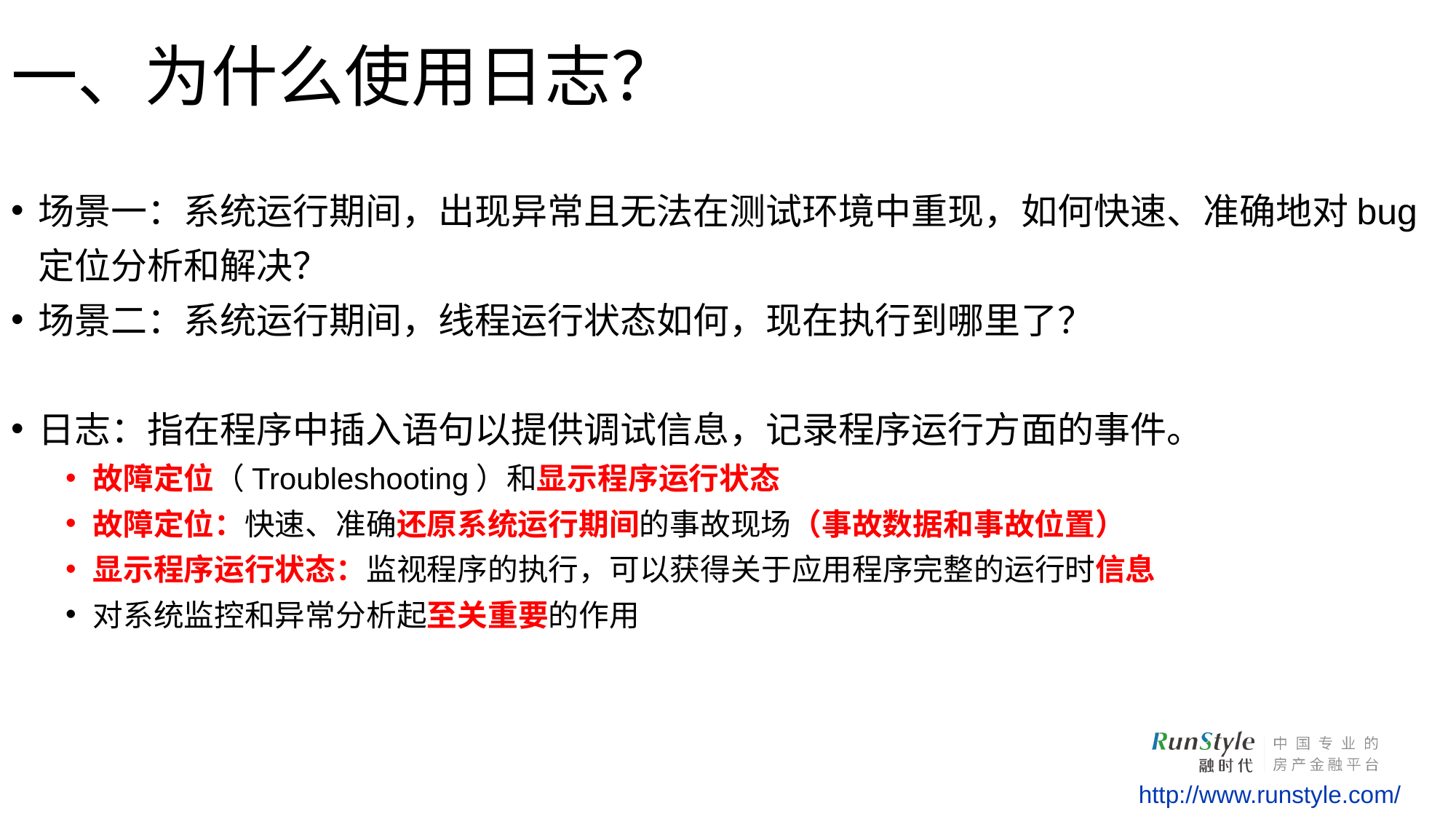

# 一、为什么使用日志？
场景一：系统运行期间，出现异常且无法在测试环境中重现，如何快速、准确地对bug定位分析和解决？
场景二：系统运行期间，线程运行状态如何，现在执行到哪里了？

日志：指在程序中插入语句以提供调试信息，记录程序运行方面的事件。
故障定位（Troubleshooting）和显示程序运行状态
故障定位：快速、准确还原系统运行期间的事故现场（事故数据和事故位置）
显示程序运行状态：监视程序的执行，可以获得关于应用程序完整的运行时信息
对系统监控和异常分析起至关重要的作用